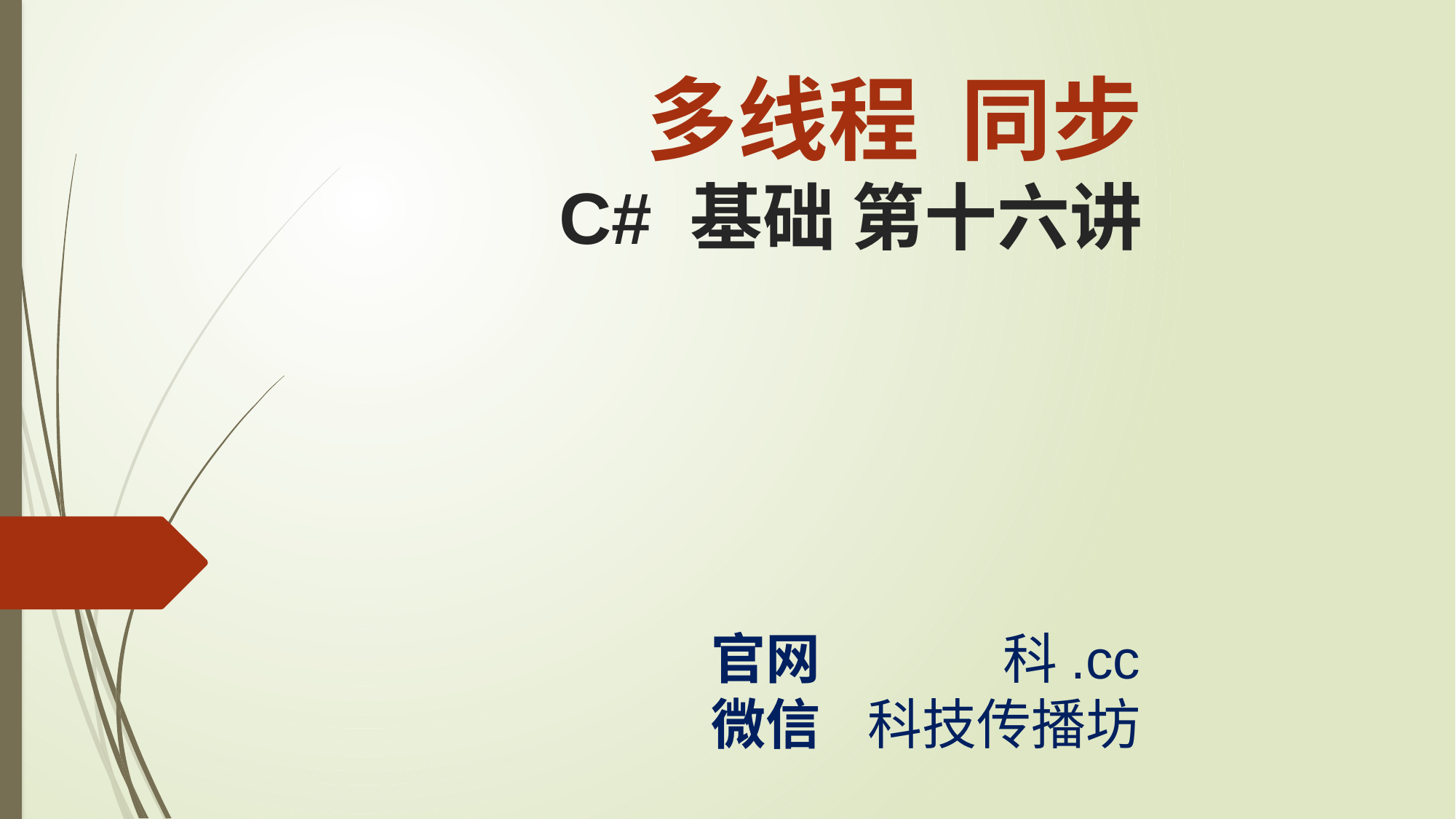

多线程  同步
C# 基础 第十六讲
官网
微信
科.cc
科技传播坊